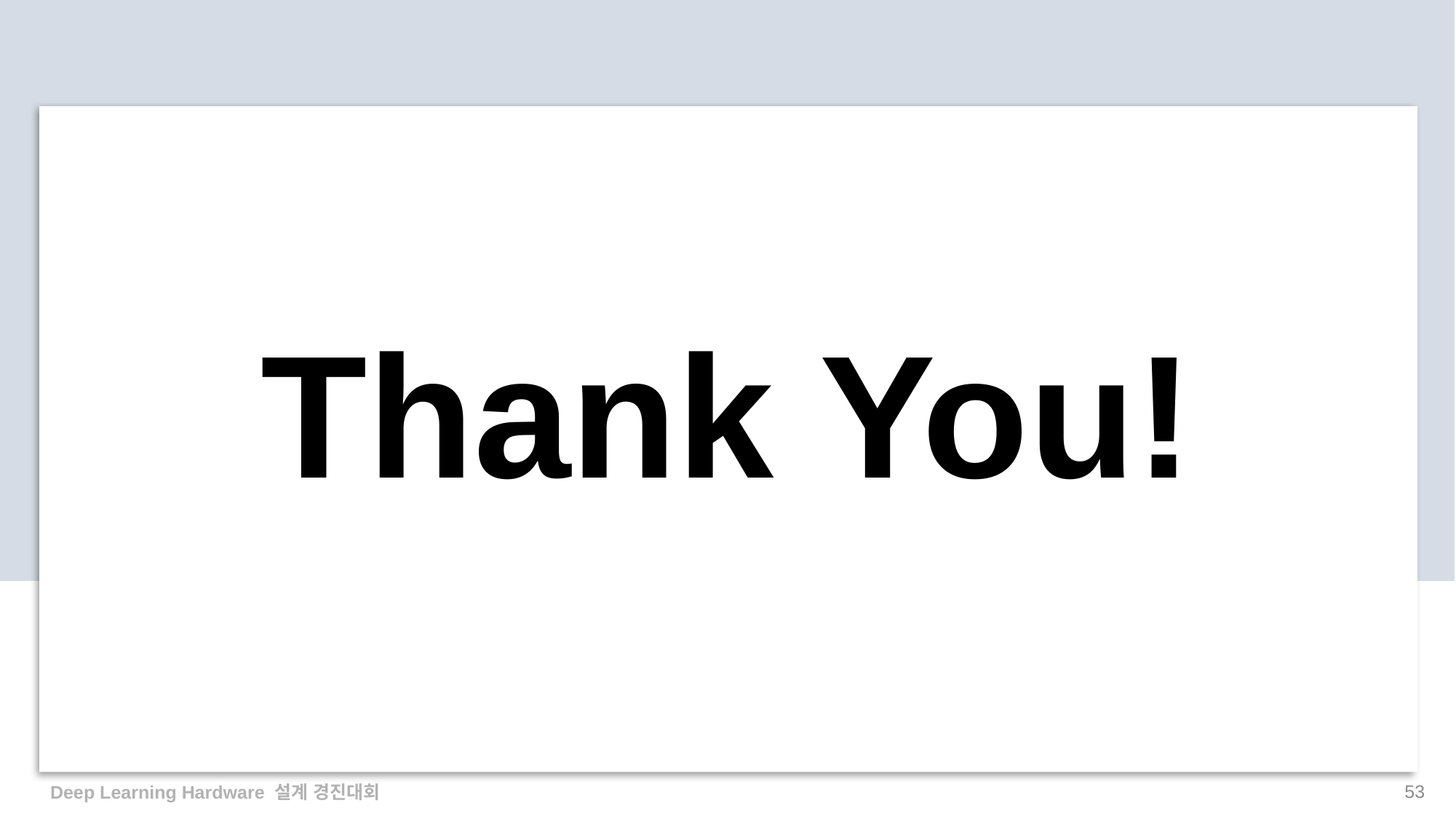

Thank You!
53
Deep Learning Hardware 설계 경진대회